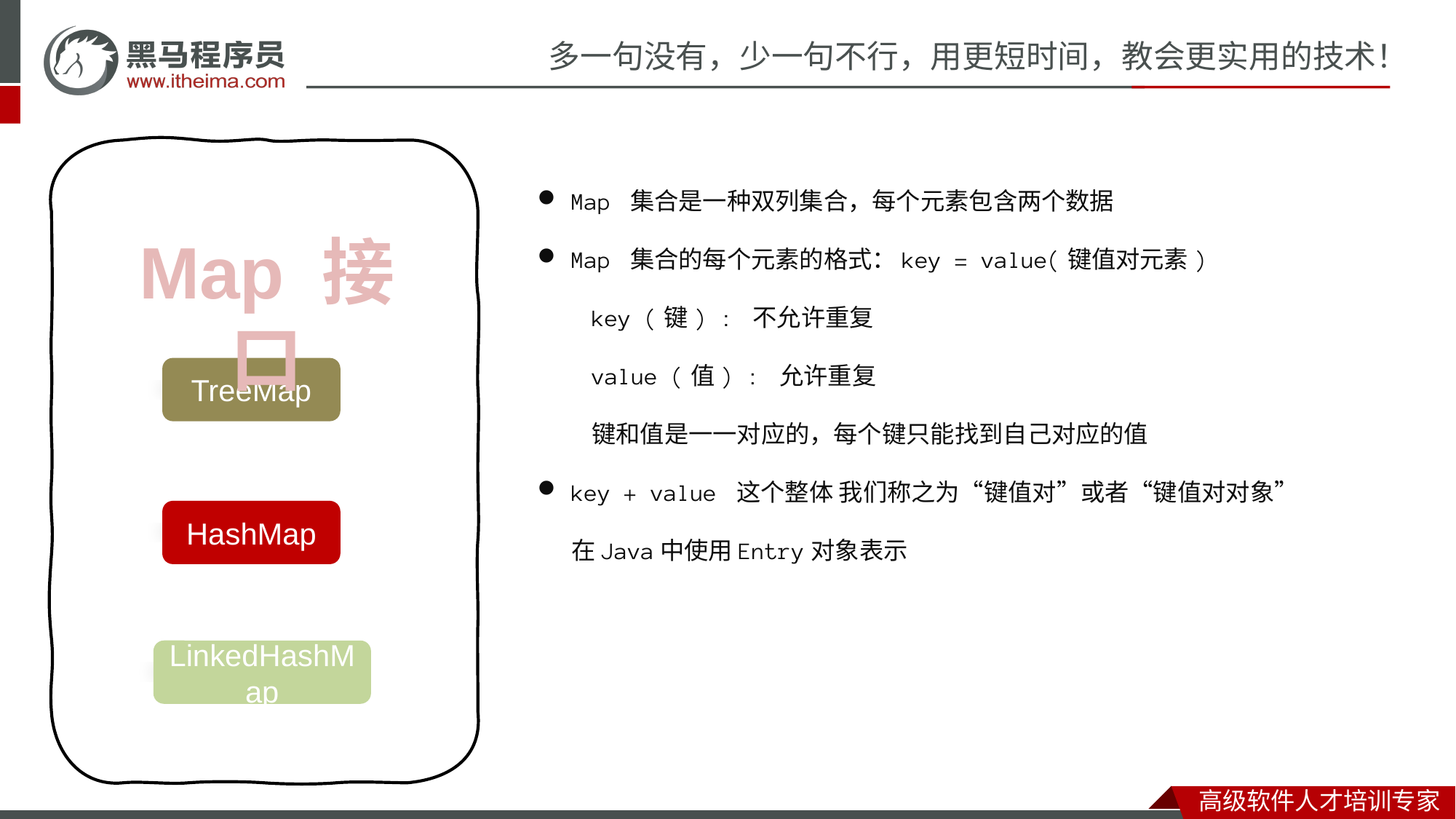

Map 集合是一种双列集合，每个元素包含两个数据
Map 集合的每个元素的格式：key = value(键值对元素)
key (键) : 不允许重复
value (值) : 允许重复
键和值是一一对应的，每个键只能找到自己对应的值
key + value 这个整体 我们称之为“键值对”或者“键值对对象” 在Java中使用Entry对象表示

Map 接口
TreeMap
HashMap
LinkedHashMap